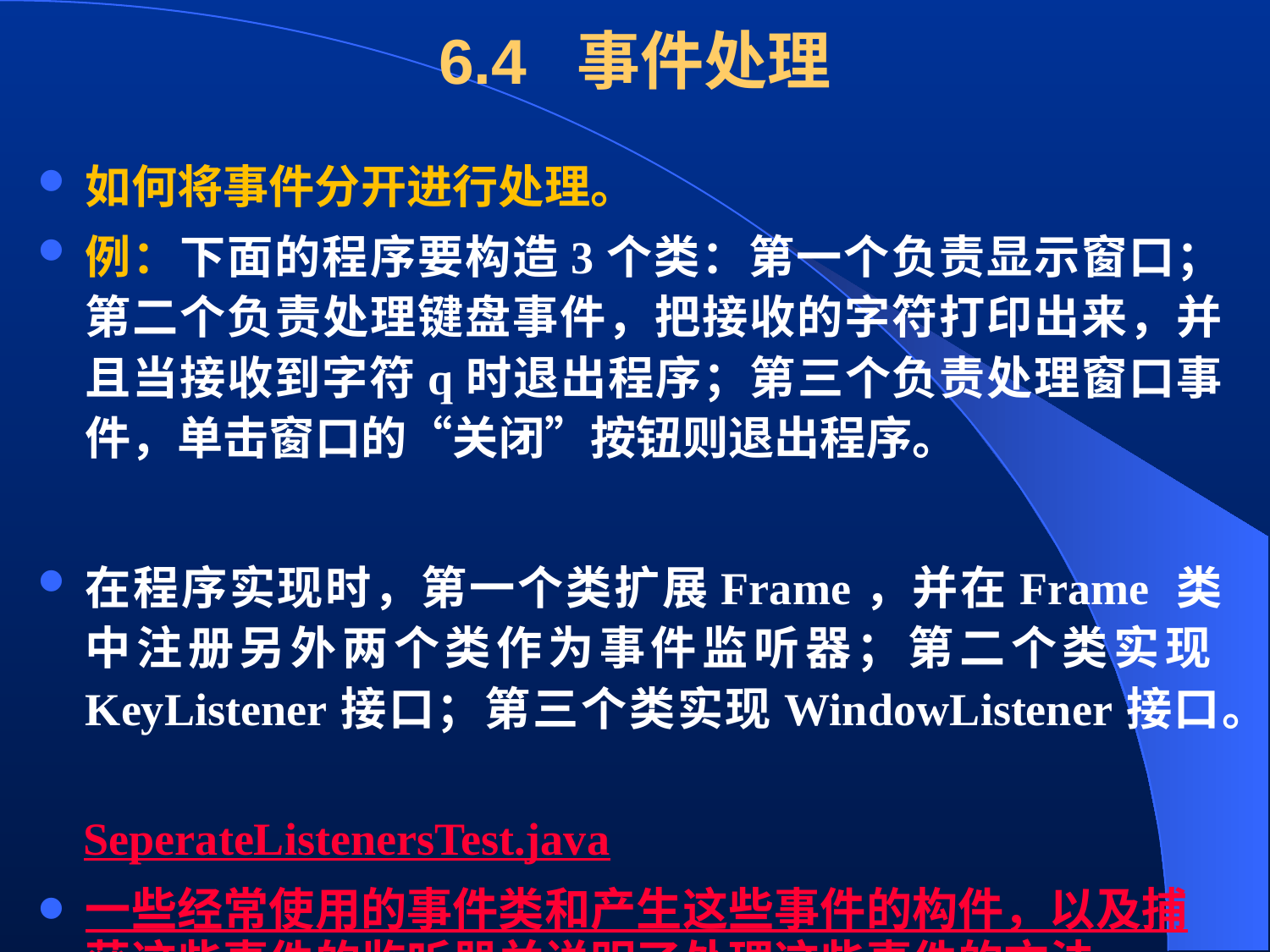

# 6.4  事件处理
如何将事件分开进行处理。
例：下面的程序要构造3个类：第一个负责显示窗口；第二个负责处理键盘事件，把接收的字符打印出来，并且当接收到字符q时退出程序；第三个负责处理窗口事件，单击窗口的“关闭”按钮则退出程序。

在程序实现时，第一个类扩展Frame，并在Frame 类中注册另外两个类作为事件监听器；第二个类实现KeyListener接口；第三个类实现WindowListener接口。
    SeperateListenersTest.java
一些经常使用的事件类和产生这些事件的构件，以及捕获这些事件的监听器并说明了处理这些事件的方法。